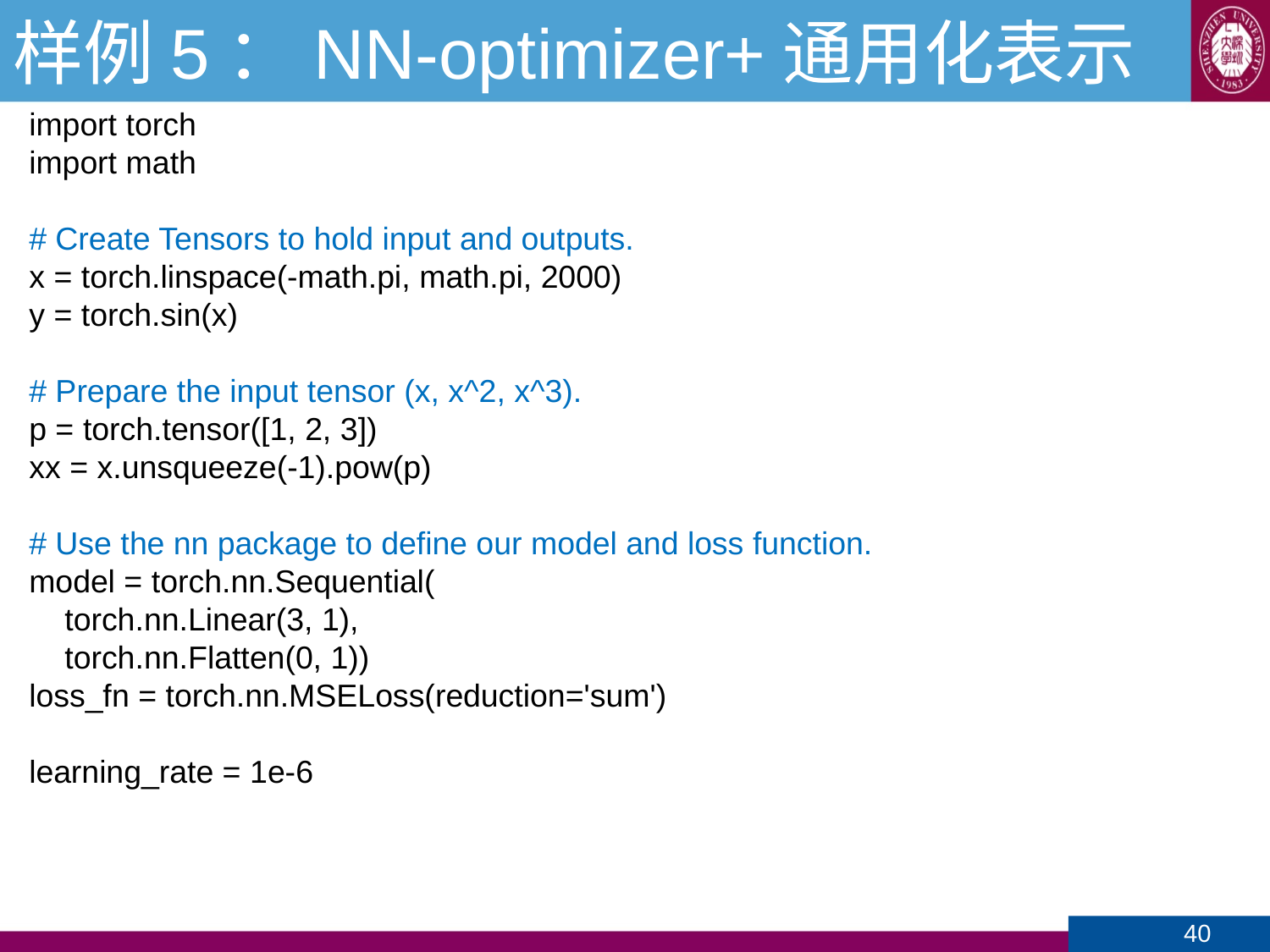

# 样例5：NN-optimizer+通用化表示
import torch
import math

# Create Tensors to hold input and outputs.
x = torch.linspace(-math.pi, math.pi, 2000)
y = torch.sin(x)

# Prepare the input tensor (x, x^2, x^3).
p = torch.tensor([1, 2, 3])
xx = x.unsqueeze(-1).pow(p)

# Use the nn package to define our model and loss function.
model = torch.nn.Sequential(
    torch.nn.Linear(3, 1),
    torch.nn.Flatten(0, 1))
loss_fn = torch.nn.MSELoss(reduction='sum')

learning_rate = 1e-6

40